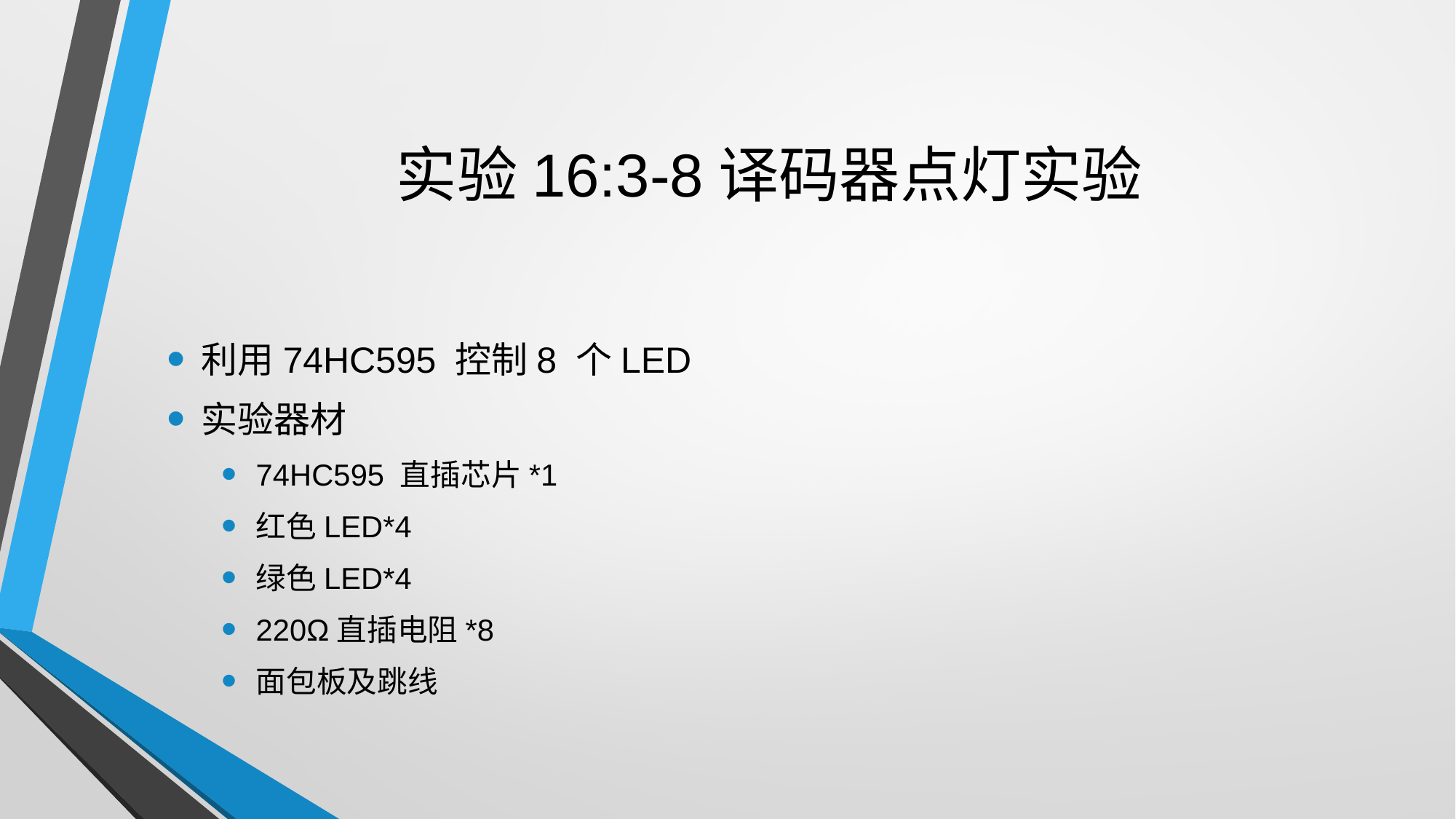

# 实验16:3-8译码器点灯实验
利用74HC595 控制8 个LED
实验器材
74HC595 直插芯片*1
红色LED*4
绿色LED*4
220Ω直插电阻*8
面包板及跳线